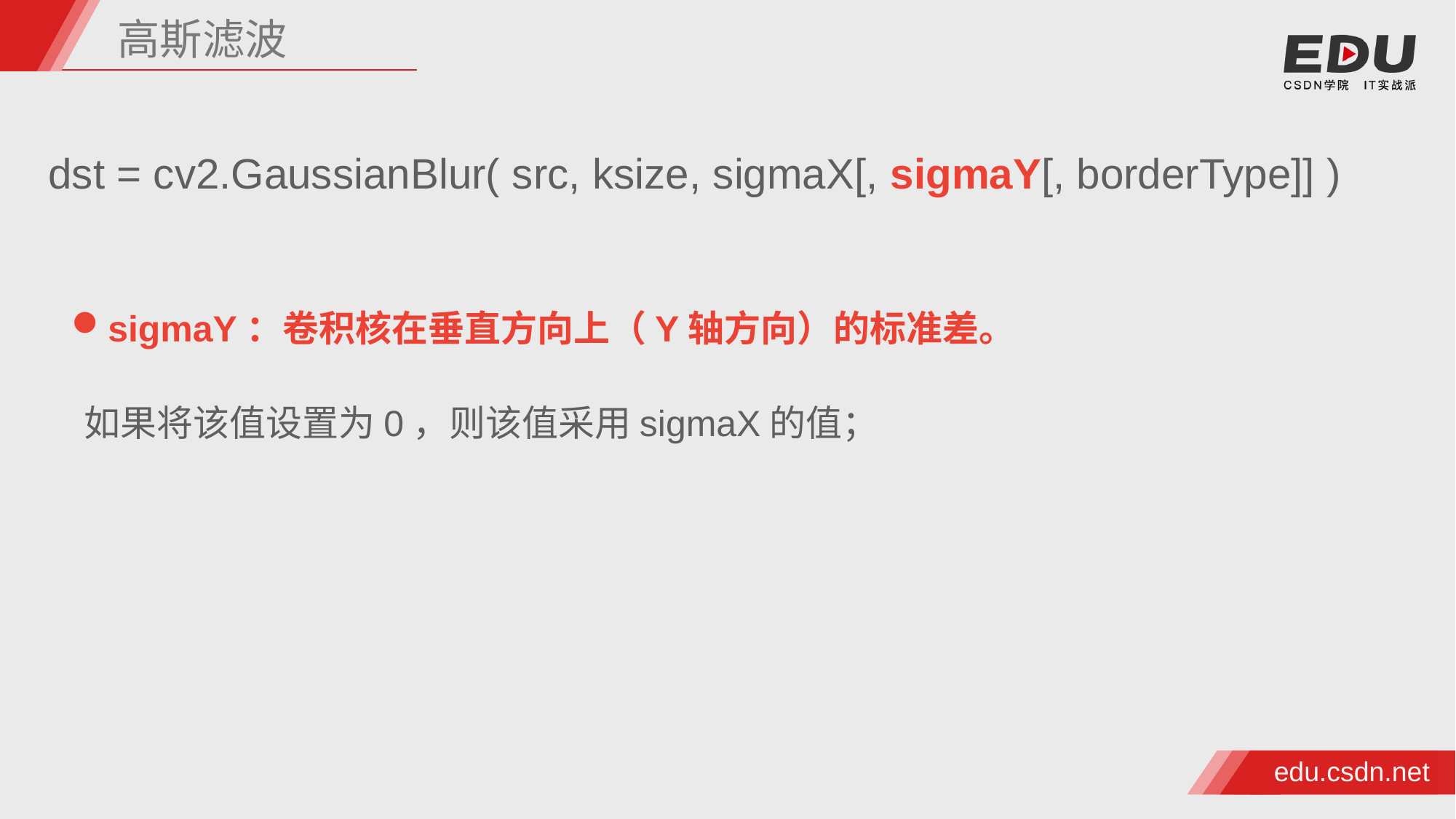

高斯滤波

dst = cv2.GaussianBlur( src, ksize, sigmaX[, sigmaY[, borderType]] )
sigmaY：卷积核在垂直方向上（Y轴方向）的标准差。
如果将该值设置为0，则该值采用sigmaX的值；